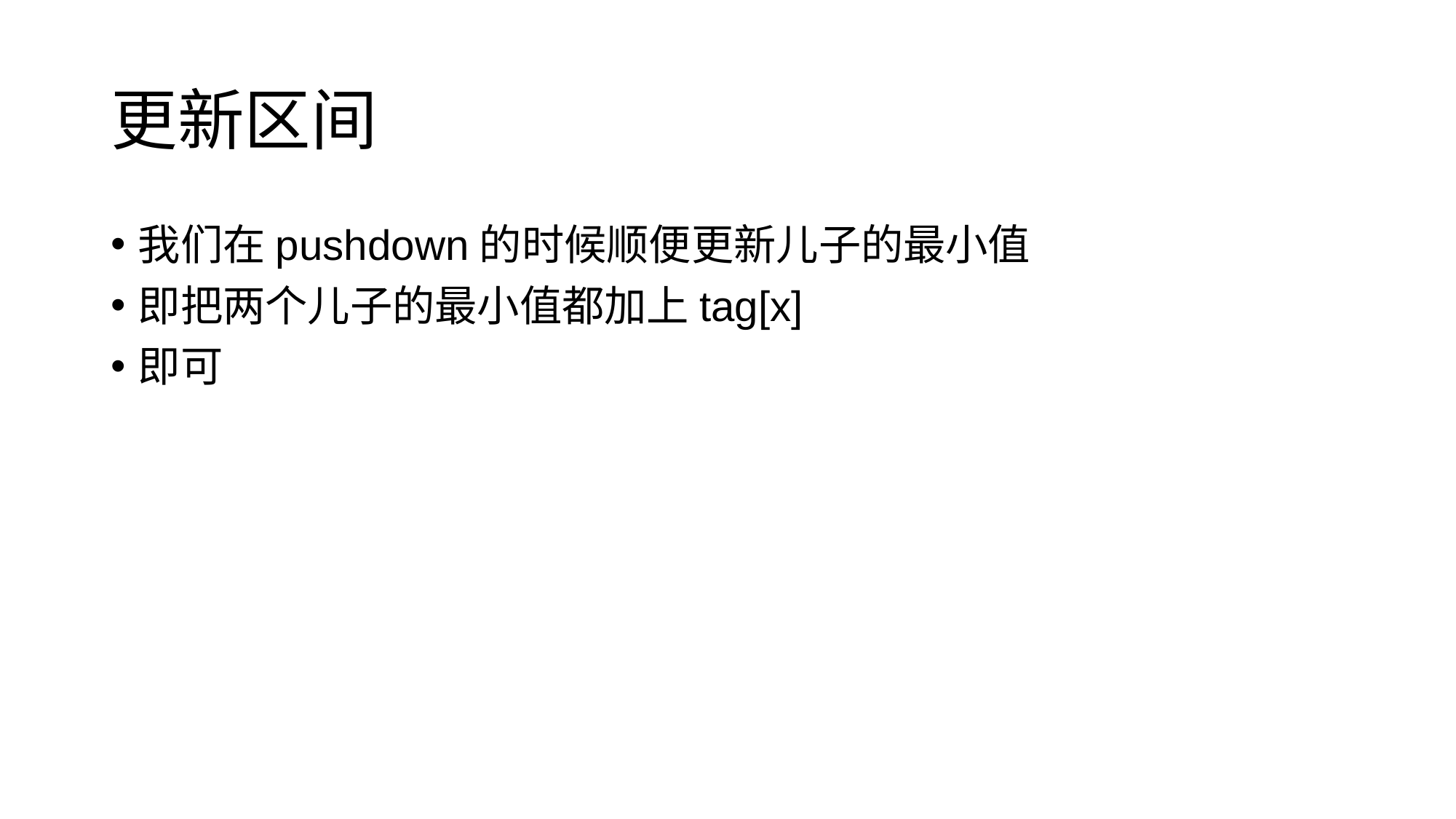

# 更新区间
我们在pushdown的时候顺便更新儿子的最小值
即把两个儿子的最小值都加上tag[x]
即可